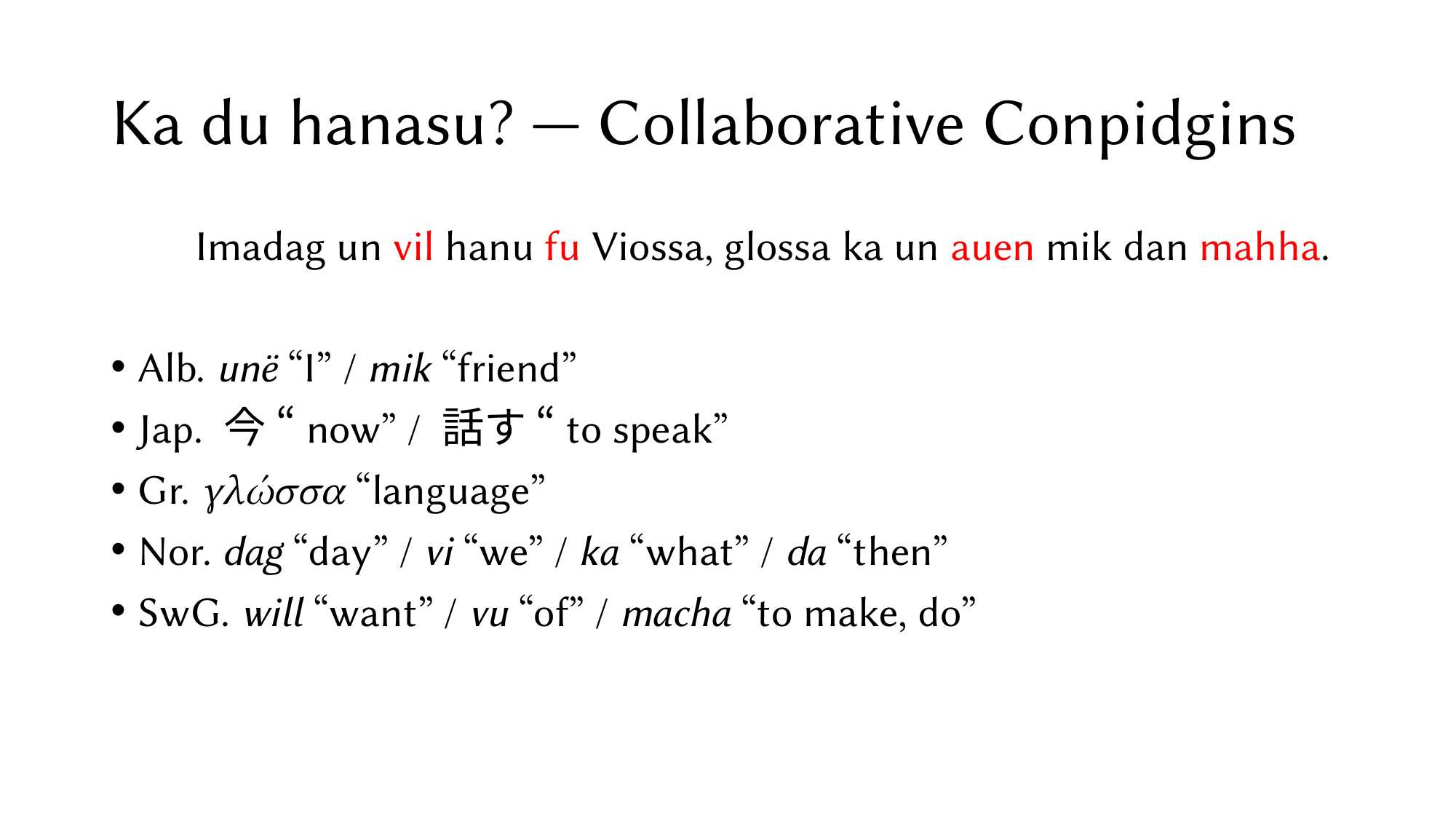

# Ka du hanasu? — Collaborative Conpidgins
        Imadag un vil hanu fu Viossa, glossa ka un auen mik dan mahha.

Alb. unë “I” / mik “friend”
Jap. 今 “now” / 話す “to speak”
Gr. γλώσσα “language”
Nor. dag “day” / vi “we” / ka “what” / da “then”
SwG. will “want” / vu “of” / macha “to make, do”